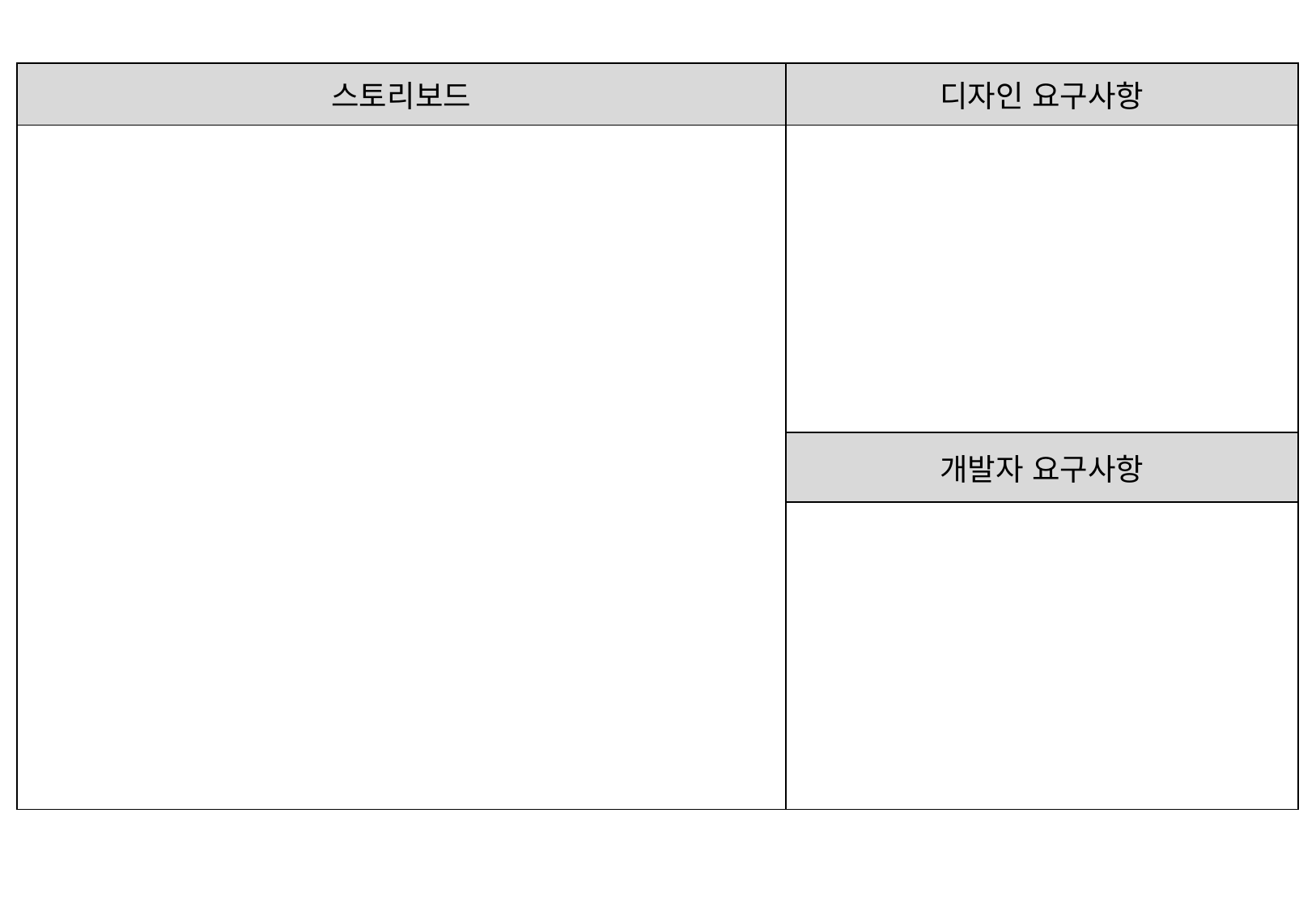

| 스토리보드 | 디자인 요구사항 |
| --- | --- |
|  |  |
|  | 개발자 요구사항 |
|  |  |